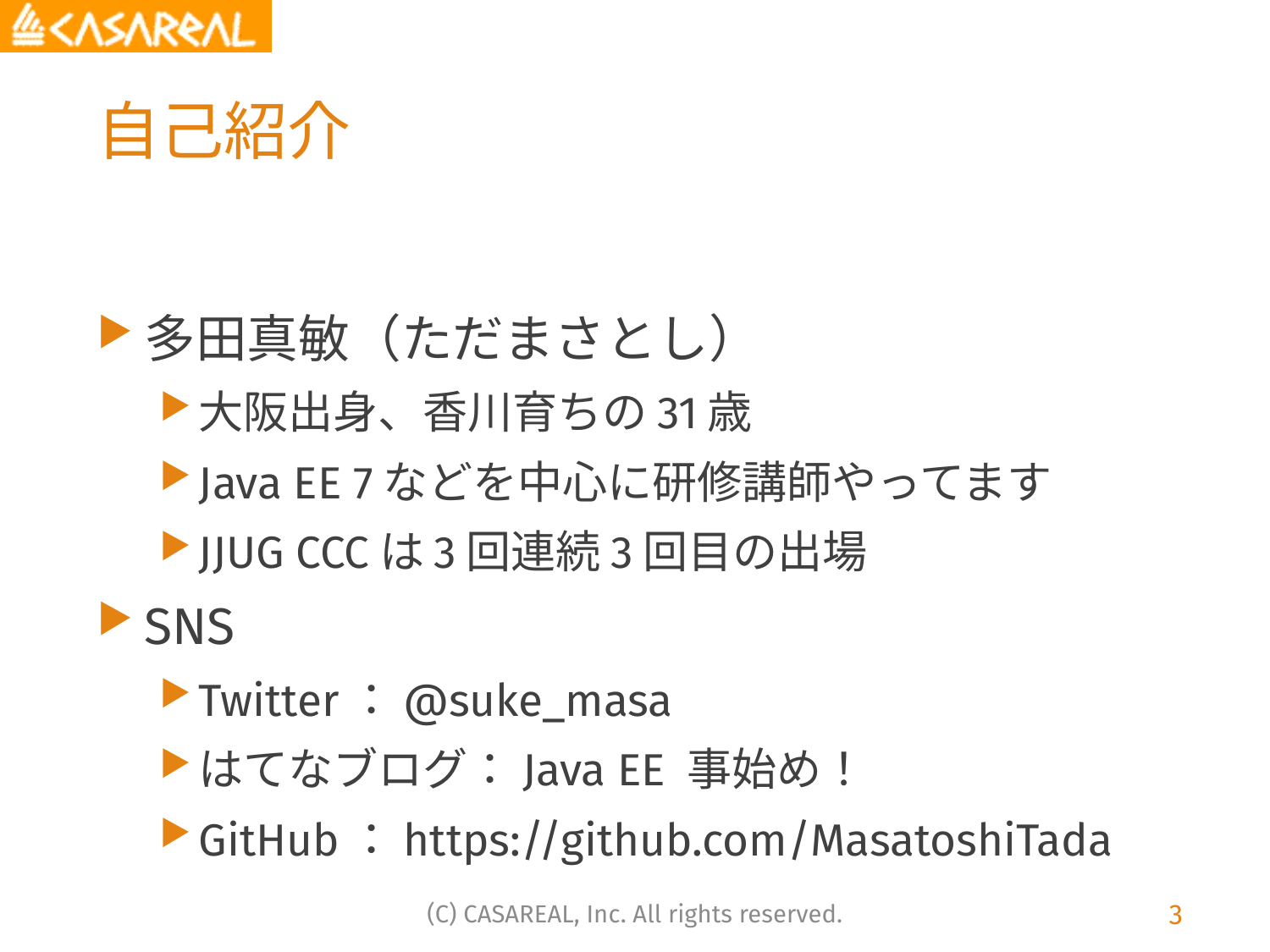

# 自己紹介
多田真敏（ただまさとし）
大阪出身、香川育ちの31歳
Java EE 7などを中心に研修講師やってます
JJUG CCCは3回連続3回目の出場
SNS
Twitter：@suke_masa
はてなブログ：Java EE 事始め！
GitHub：https://github.com/MasatoshiTada
(C) CASAREAL, Inc. All rights reserved.
3